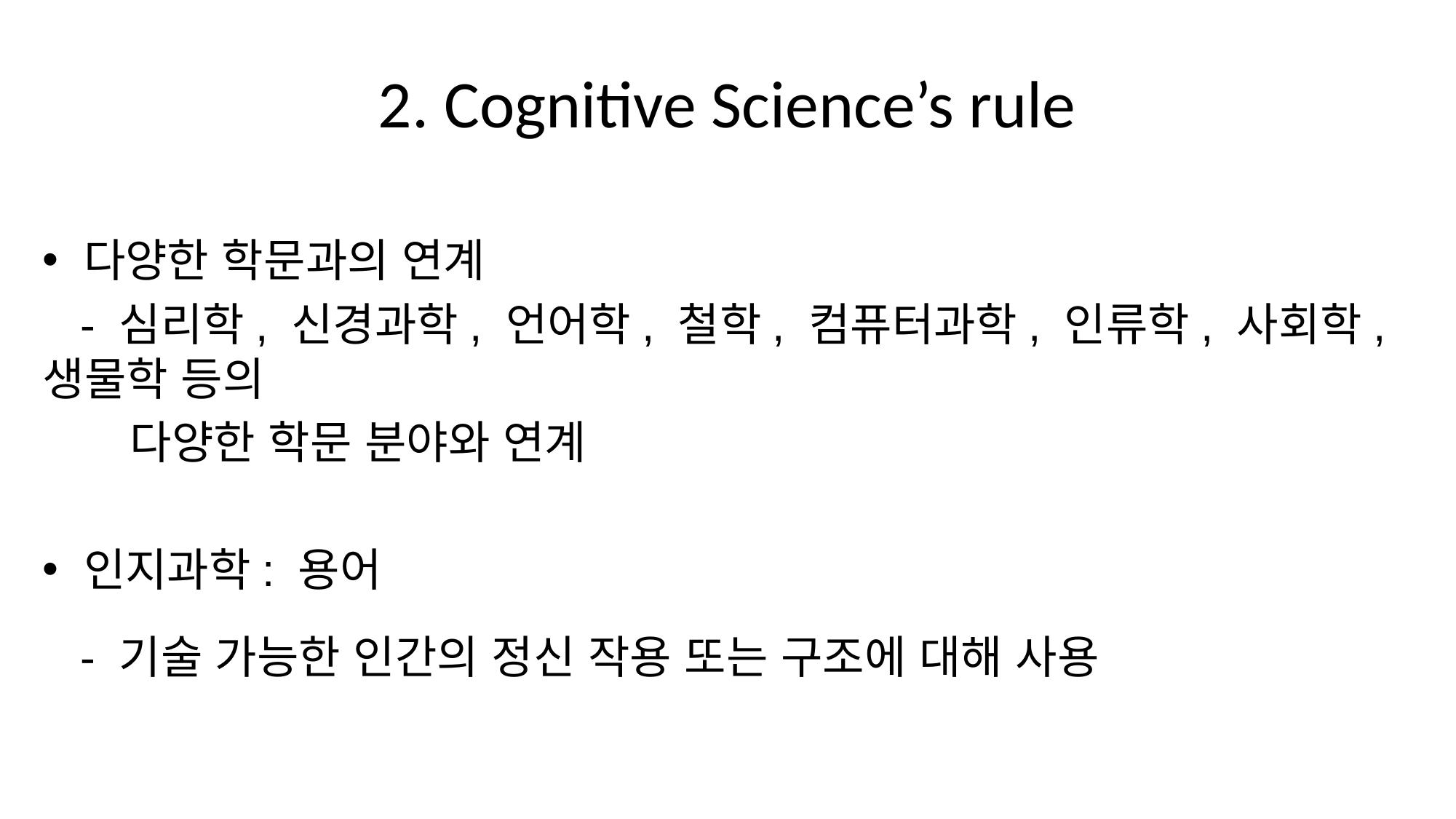

# 2. Cognitive Science’s rule
다양한 학문과의 연계
   - 심리학, 신경과학, 언어학, 철학, 컴퓨터과학, 인류학, 사회학, 생물학 등의
      다양한 학문 분야와 연계

인지과학: 용어
   - 기술 가능한 인간의 정신 작용 또는 구조에 대해 사용